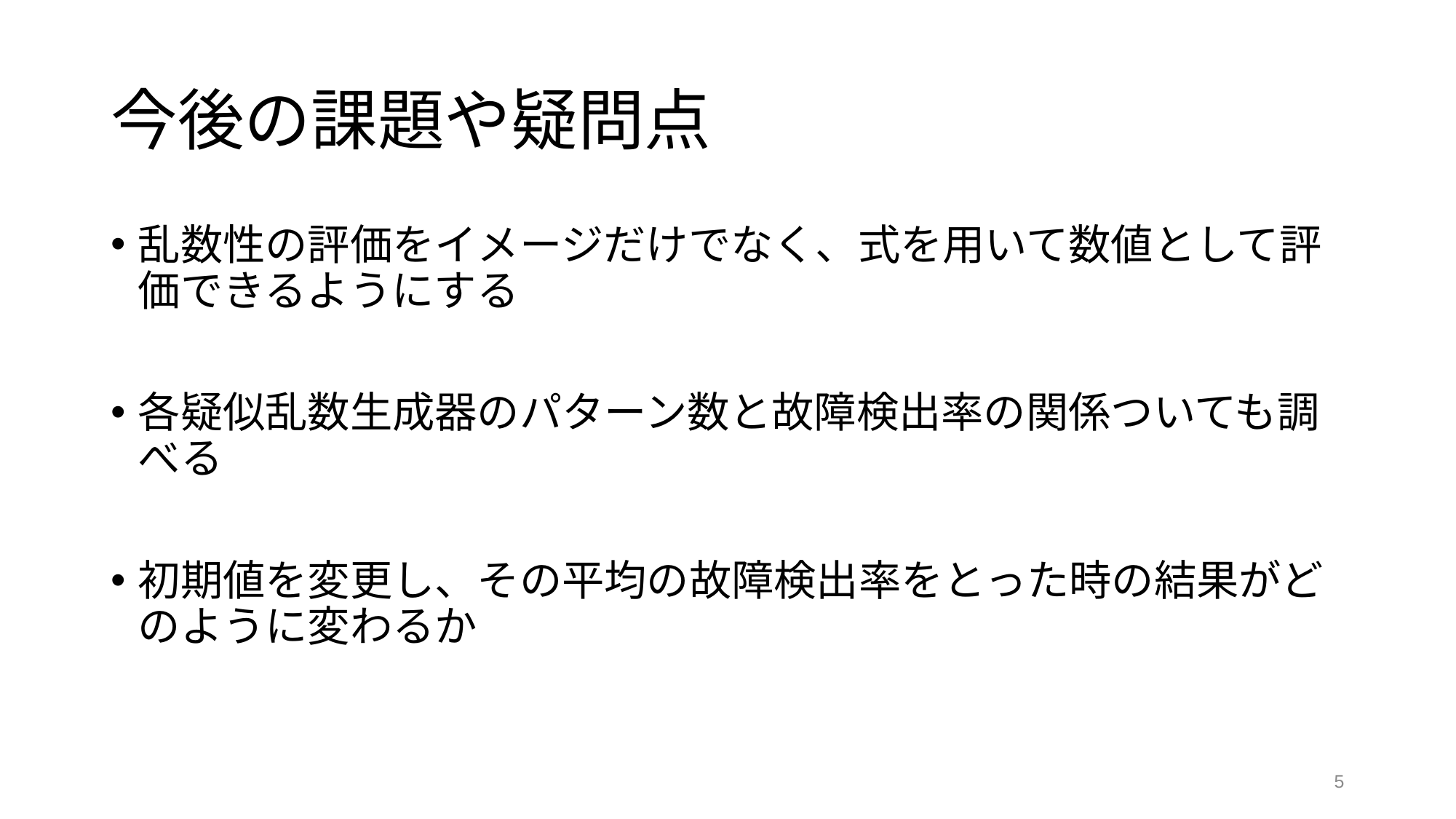

# 今後の課題や疑問点
乱数性の評価をイメージだけでなく、式を用いて数値として評価できるようにする

各疑似乱数生成器のパターン数と故障検出率の関係ついても調べる

初期値を変更し、その平均の故障検出率をとった時の結果がどのように変わるか
5